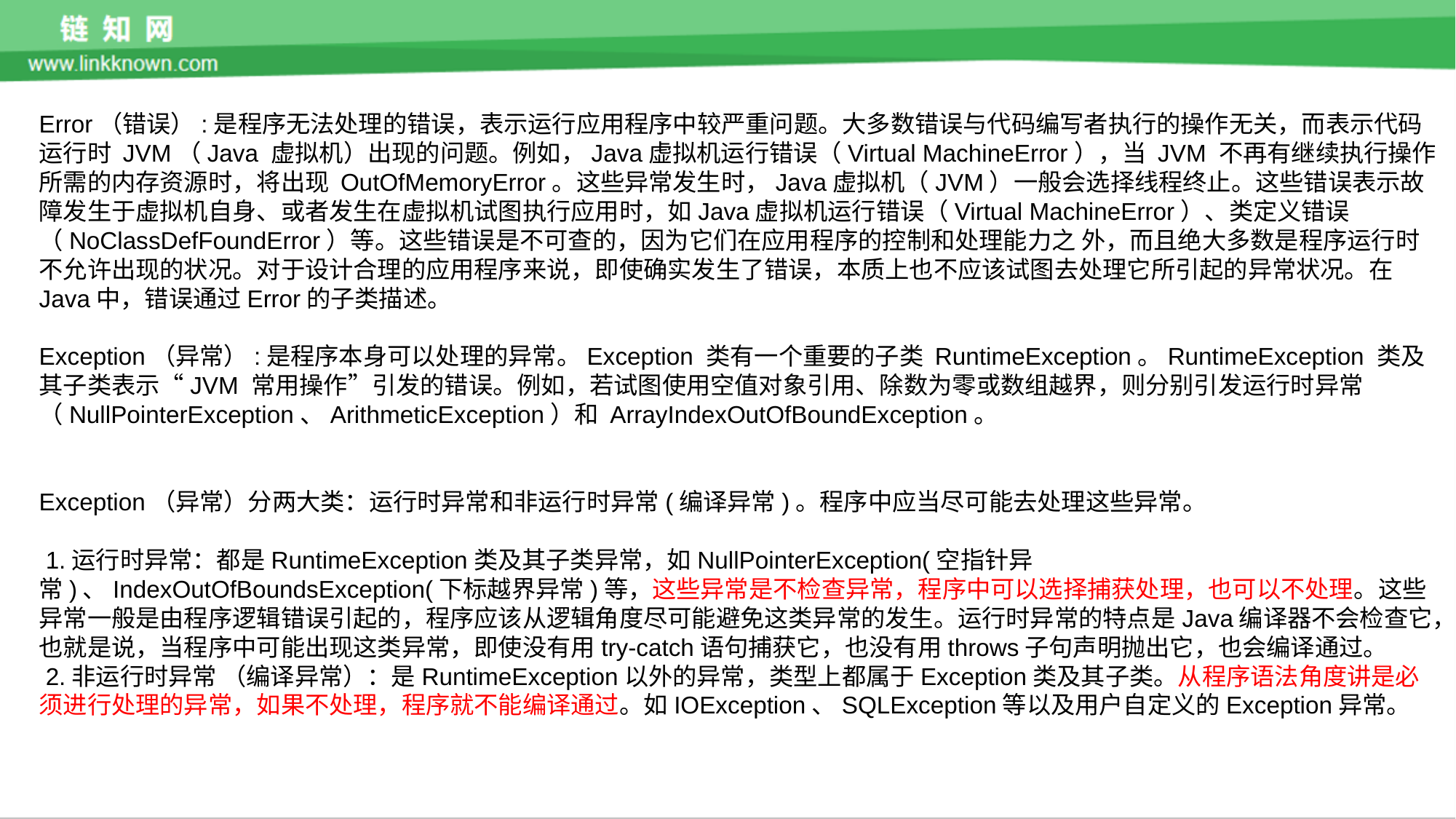

Error（错误）:是程序无法处理的错误，表示运行应用程序中较严重问题。大多数错误与代码编写者执行的操作无关，而表示代码运行时 JVM（Java 虚拟机）出现的问题。例如，Java虚拟机运行错误（Virtual MachineError），当 JVM 不再有继续执行操作所需的内存资源时，将出现 OutOfMemoryError。这些异常发生时，Java虚拟机（JVM）一般会选择线程终止。这些错误表示故障发生于虚拟机自身、或者发生在虚拟机试图执行应用时，如Java虚拟机运行错误（Virtual MachineError）、类定义错误（NoClassDefFoundError）等。这些错误是不可查的，因为它们在应用程序的控制和处理能力之 外，而且绝大多数是程序运行时不允许出现的状况。对于设计合理的应用程序来说，即使确实发生了错误，本质上也不应该试图去处理它所引起的异常状况。在 Java中，错误通过Error的子类描述。

Exception（异常）:是程序本身可以处理的异常。Exception 类有一个重要的子类 RuntimeException。RuntimeException 类及其子类表示“JVM 常用操作”引发的错误。例如，若试图使用空值对象引用、除数为零或数组越界，则分别引发运行时异常（NullPointerException、ArithmeticException）和 ArrayIndexOutOfBoundException。

Exception（异常）分两大类：运行时异常和非运行时异常(编译异常)。程序中应当尽可能去处理这些异常。

 1.运行时异常：都是RuntimeException类及其子类异常，如NullPointerException(空指针异常)、IndexOutOfBoundsException(下标越界异常)等，这些异常是不检查异常，程序中可以选择捕获处理，也可以不处理。这些异常一般是由程序逻辑错误引起的，程序应该从逻辑角度尽可能避免这类异常的发生。运行时异常的特点是Java编译器不会检查它，也就是说，当程序中可能出现这类异常，即使没有用try-catch语句捕获它，也没有用throws子句声明抛出它，也会编译通过。
 2.非运行时异常 （编译异常）：是RuntimeException以外的异常，类型上都属于Exception类及其子类。从程序语法角度讲是必须进行处理的异常，如果不处理，程序就不能编译通过。如IOException、SQLException等以及用户自定义的Exception异常。